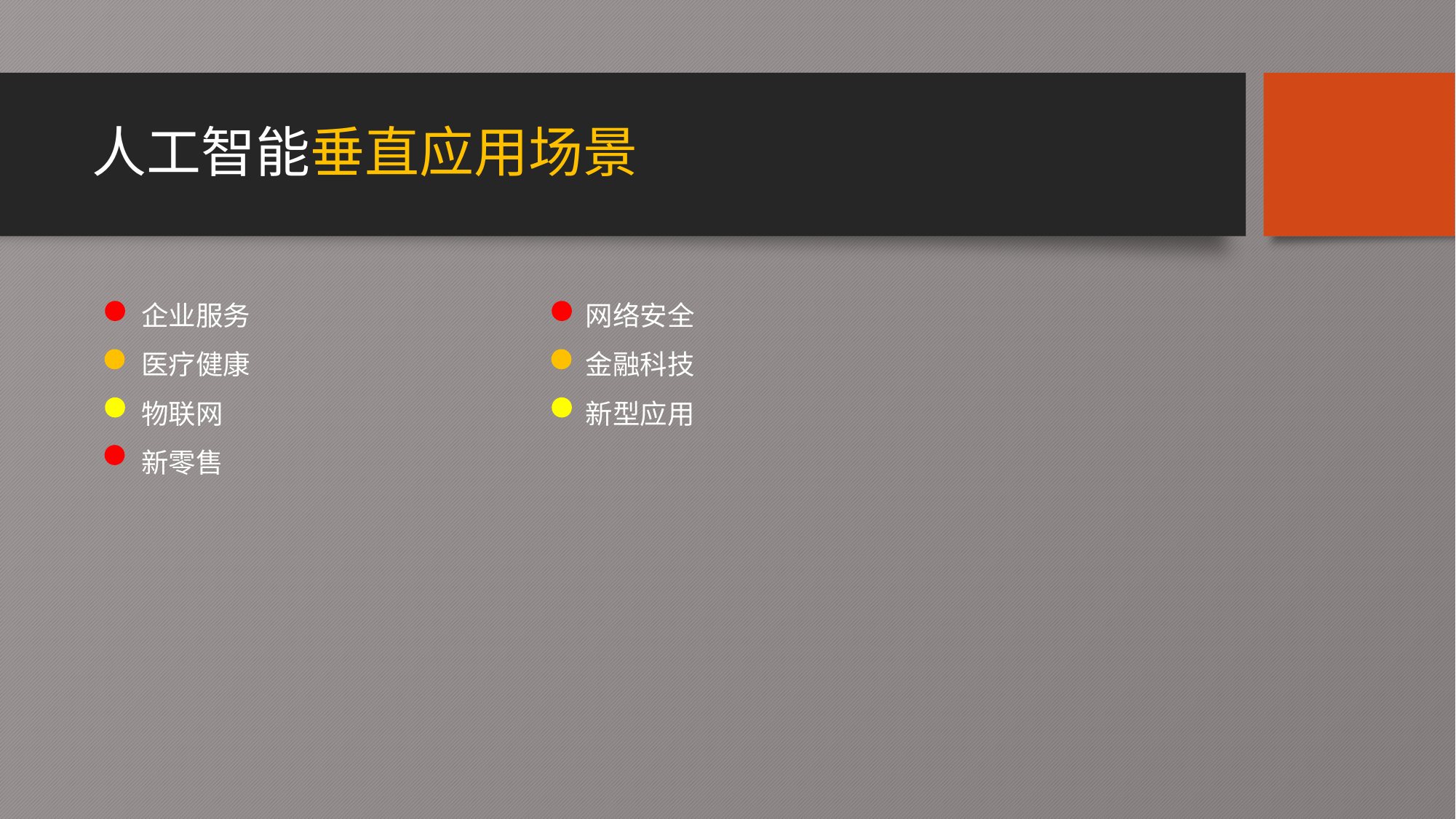

# 人工智能垂直应用场景
企业服务
医疗健康
物联网
新零售
网络安全
金融科技
新型应用